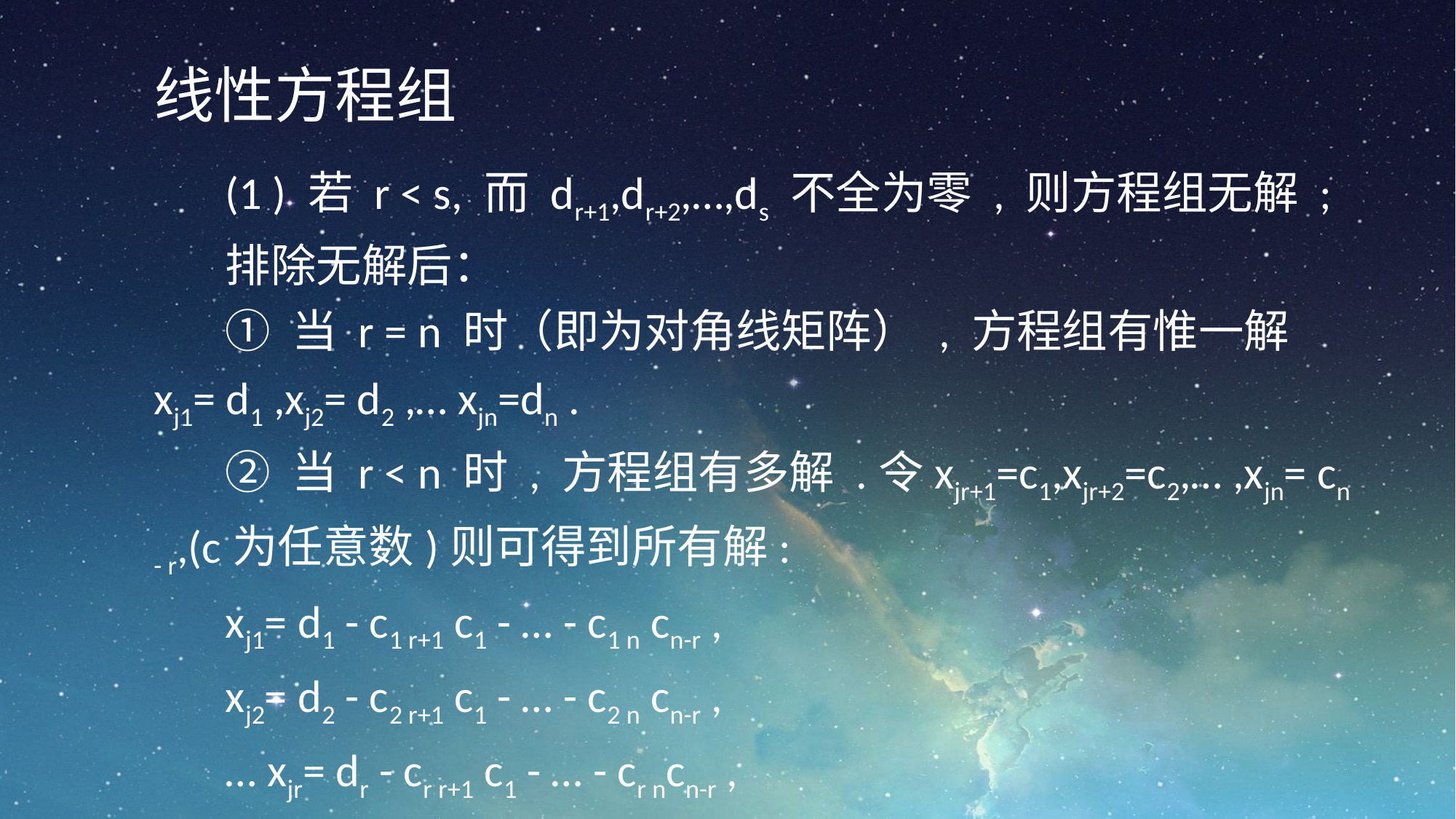

线性方程组
(1 ) 若 r < s, 而 dr+1,dr+2,…,ds 不全为零 , 则方程组无解 ;
排除无解后：
① 当 r = n 时（即为对角线矩阵） , 方程组有惟一解 xj1= d1 ,xj2= d2 ,… xjn=dn .
② 当 r < n 时 , 方程组有多解 .令xjr+1=c1,xjr+2=c2,… ,xjn= cn - r,(c为任意数)则可得到所有解:
xj1= d1 - c1 r+1 c1 - … - c1 n cn-r ,
xj2= d2 - c2 r+1 c1 - … - c2 n cn-r ,
… xjr= dr - cr r+1 c1 - … - cr ncn-r ,
xjr+1= c1 ,… xjn= cn - r .